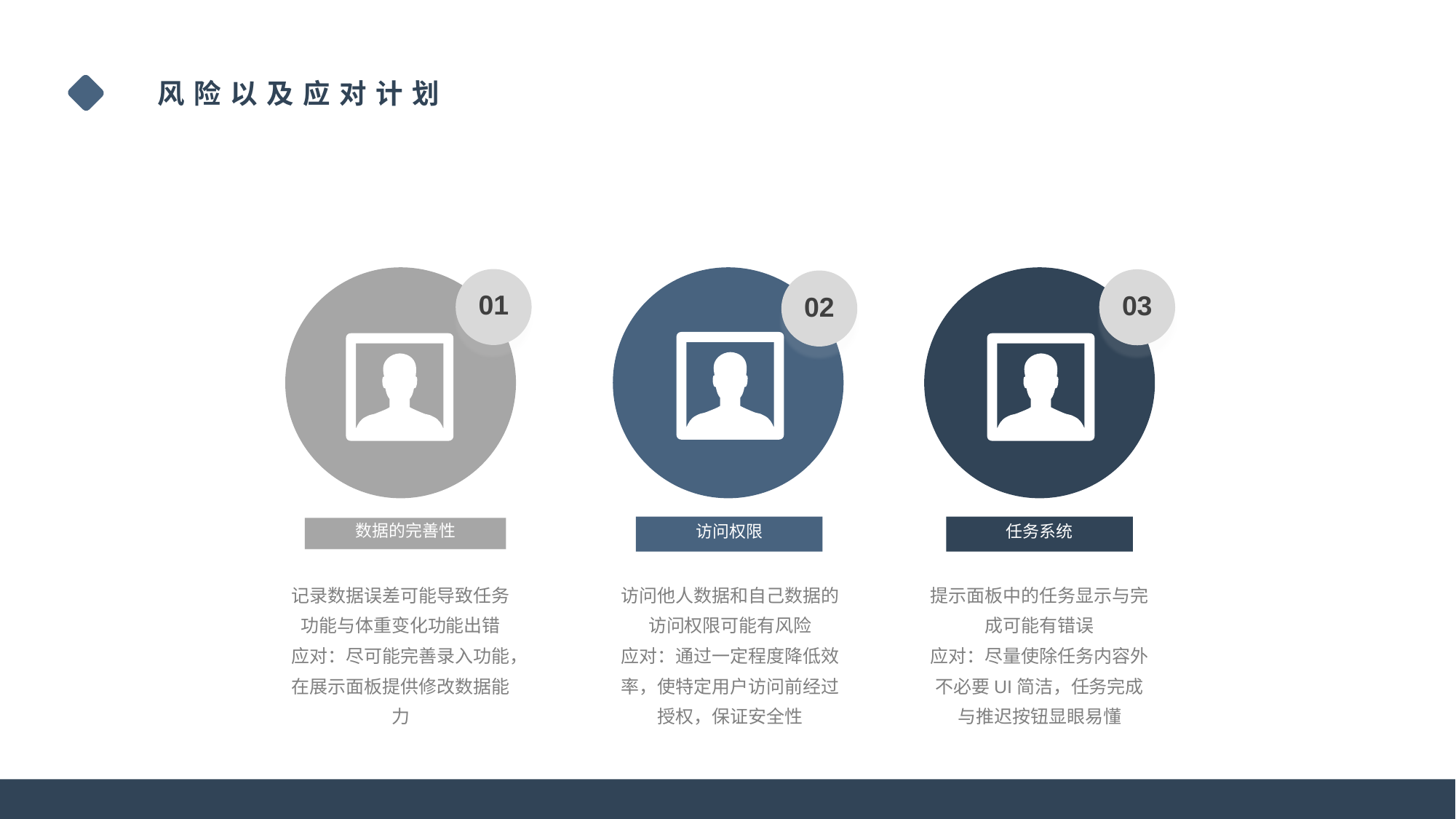

风险以及应对计划

01

数据的完善性

02

访问权限

03

任务系统
记录数据误差可能导致任务功能与体重变化功能出错
应对：尽可能完善录入功能，在展示面板提供修改数据能力
访问他人数据和自己数据的访问权限可能有风险
应对：通过一定程度降低效率，使特定用户访问前经过授权，保证安全性
提示面板中的任务显示与完成可能有错误
应对：尽量使除任务内容外不必要UI简洁，任务完成与推迟按钮显眼易懂